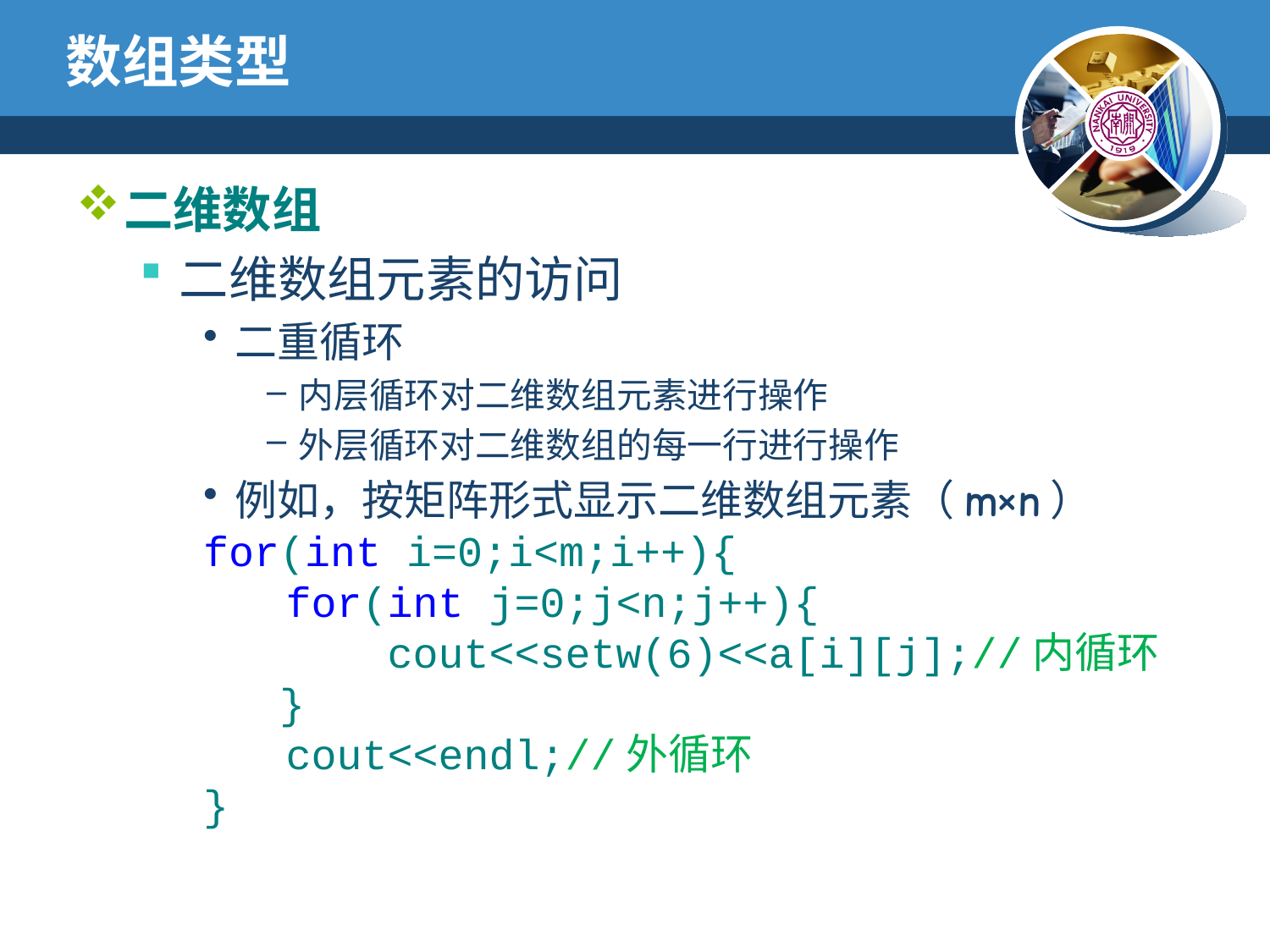

# 数组类型
二维数组
二维数组元素的访问
二重循环
内层循环对二维数组元素进行操作
外层循环对二维数组的每一行进行操作
例如，按矩阵形式显示二维数组元素（m×n）
for(int i=0;i<m;i++){
	  for(int j=0;j<n;j++){
		 cout<<setw(6)<<a[i][j];//内循环
   }
	  cout<<endl;//外循环
}